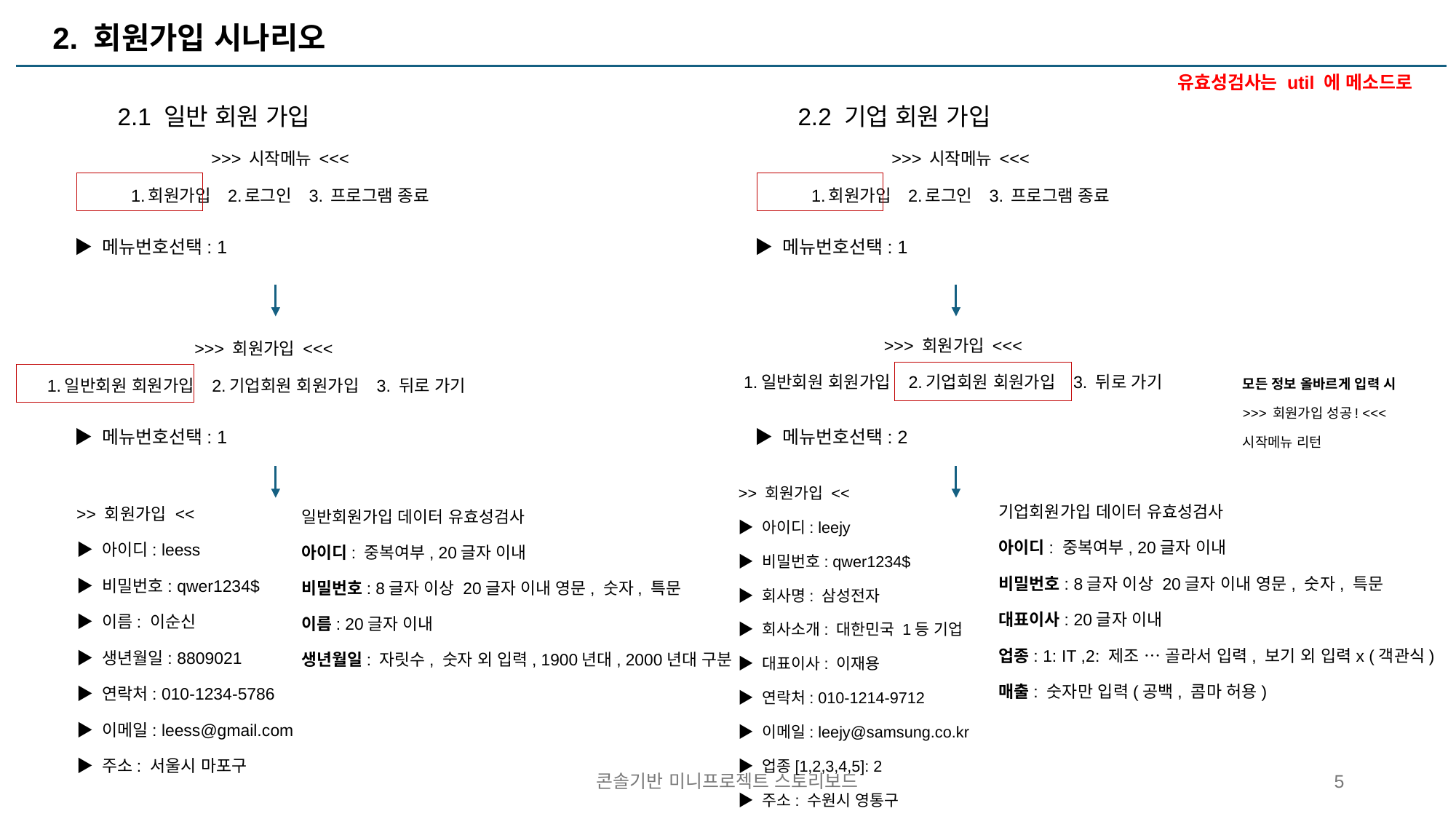

2. 회원가입 시나리오
유효성검사는 util 에 메소드로
2.1 일반 회원 가입
2.2 기업 회원 가입
>>> 시작메뉴 <<<
1.회원가입   2.로그인   3. 프로그램 종료
>>> 시작메뉴 <<<
1.회원가입   2.로그인   3. 프로그램 종료

▶ 메뉴번호선택: 1
▶ 메뉴번호선택: 1
>>> 회원가입 <<<
1.일반회원 회원가입   2.기업회원 회원가입   3. 뒤로 가기
   >>> 회원가입 <<<
1.일반회원 회원가입   2.기업회원 회원가입   3. 뒤로 가기

모든 정보 올바르게 입력 시

>>> 회원가입 성공! <<<

시작메뉴 리턴
▶ 메뉴번호선택: 1
▶ 메뉴번호선택: 2

>> 회원가입 <<

▶ 아이디: leejy

▶ 비밀번호: qwer1234$

▶ 회사명: 삼성전자

▶ 회사소개: 대한민국 1등 기업

▶ 대표이사: 이재용

▶ 연락처: 010-1214-9712

▶ 이메일: leejy@samsung.co.kr

▶ 업종[1,2,3,4,5]: 2

▶ 주소: 수원시 영통구

▶ 매출: 5000(만원 단위)

>> 회원가입 <<

▶ 아이디: leess

▶ 비밀번호: qwer1234$

▶ 이름: 이순신

▶ 생년월일: 8809021

▶ 연락처: 010-1234-5786

▶ 이메일: leess@gmail.com

▶ 주소: 서울시 마포구
기업회원가입 데이터 유효성검사

아이디: 중복여부, 20글자 이내

비밀번호: 8글자 이상 20글자 이내 영문, 숫자, 특문

대표이사: 20글자 이내

업종: 1: IT ,2: 제조 … 골라서 입력, 보기 외 입력x (객관식)

매출: 숫자만 입력(공백, 콤마 허용)
일반회원가입 데이터 유효성검사

아이디: 중복여부, 20글자 이내

비밀번호: 8글자 이상 20글자 이내 영문, 숫자, 특문

이름: 20글자 이내

생년월일: 자릿수, 숫자 외 입력, 1900년대, 2000년대 구분
콘솔기반 미니프로젝트 스토리보드
5